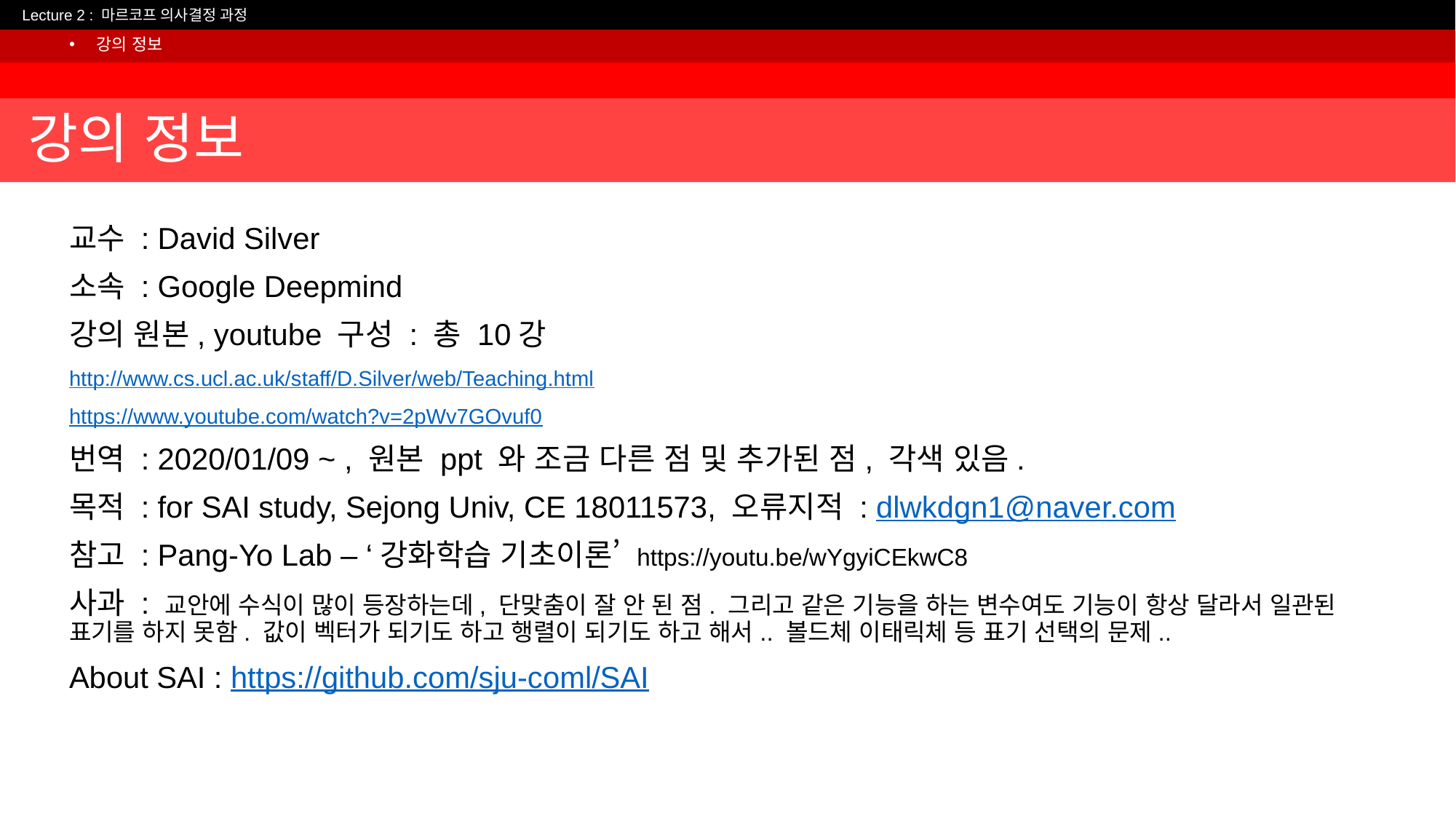

강의 정보

# 강의 정보
교수 : David Silver
소속 : Google Deepmind
강의 원본, youtube 구성 : 총 10강
http://www.cs.ucl.ac.uk/staff/D.Silver/web/Teaching.html
https://www.youtube.com/watch?v=2pWv7GOvuf0
번역 : 2020/01/09 ~ , 원본 ppt 와 조금 다른 점 및 추가된 점, 각색 있음.
목적 : for SAI study, Sejong Univ, CE 18011573, 오류지적 : dlwkdgn1@naver.com
참고 : Pang-Yo Lab – ‘강화학습 기초이론’ https://youtu.be/wYgyiCEkwC8
사과 : 교안에 수식이 많이 등장하는데, 단맞춤이 잘 안 된 점. 그리고 같은 기능을 하는 변수여도 기능이 항상 달라서 일관된 표기를 하지 못함. 값이 벡터가 되기도 하고 행렬이 되기도 하고 해서.. 볼드체 이태릭체 등 표기 선택의 문제..
About SAI : https://github.com/sju-coml/SAI